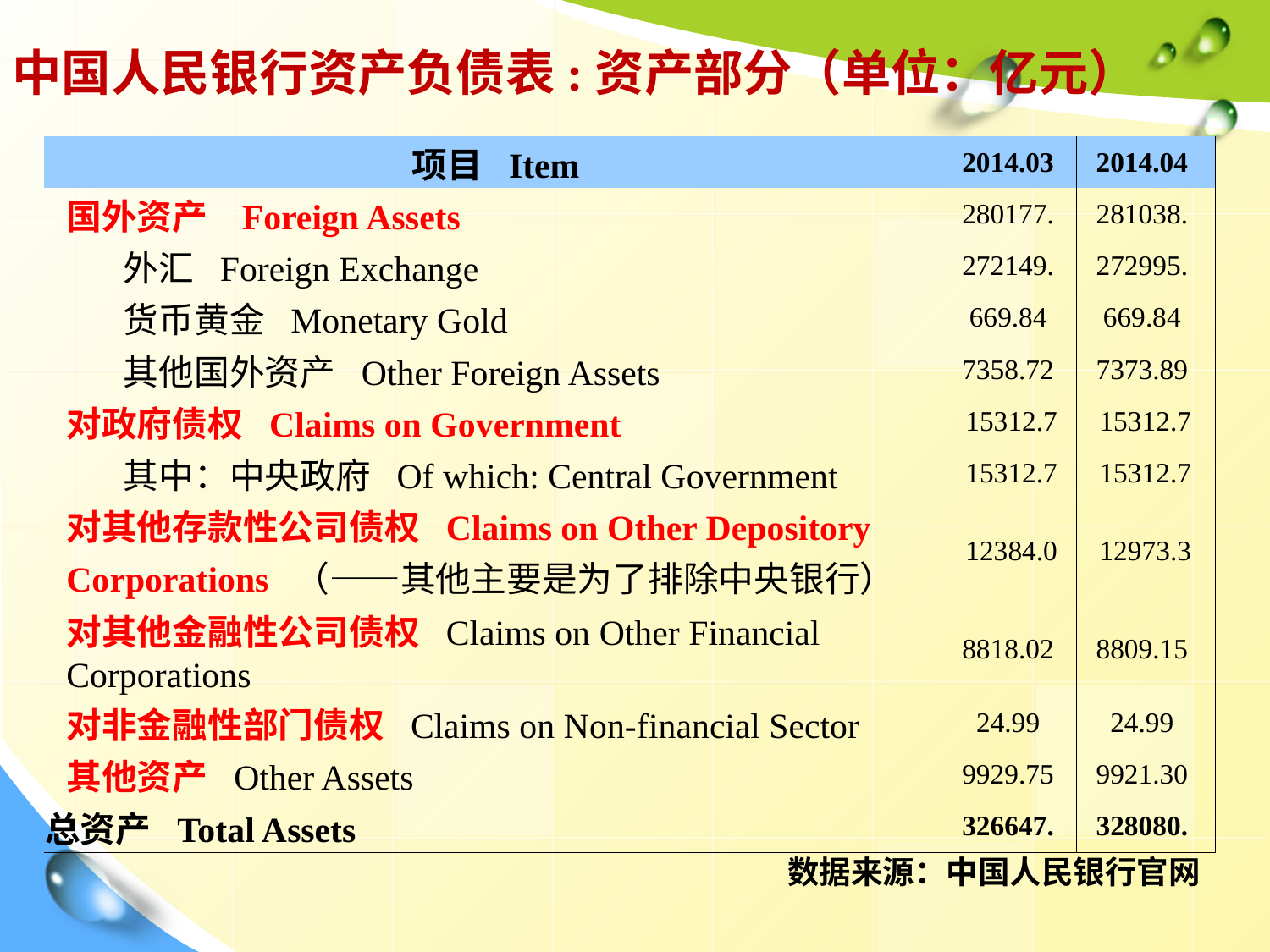

中国人民银行资产负债表:资产部分（单位：亿元）
| 项目 Item | 2014.03 | 2014.04 |
| --- | --- | --- |
| 国外资产 Foreign Assets | 280177. | 281038. |
| 外汇 Foreign Exchange | 272149. | 272995. |
| 货币黄金 Monetary Gold | 669.84 | 669.84 |
| 其他国外资产 Other Foreign Assets | 7358.72 | 7373.89 |
| 对政府债权 Claims on Government | 15312.7 | 15312.7 |
| 其中：中央政府 Of which: Central Government | 15312.7 | 15312.7 |
| 对其他存款性公司债权 Claims on Other Depository Corporations （——其他主要是为了排除中央银行） | 12384.0 | 12973.3 |
| 对其他金融性公司债权 Claims on Other Financial Corporations | 8818.02 | 8809.15 |
| 对非金融性部门债权 Claims on Non-financial Sector | 24.99 | 24.99 |
| 其他资产 Other Assets | 9929.75 | 9921.30 |
| 总资产 Total Assets | 326647. | 328080. |
数据来源：中国人民银行官网